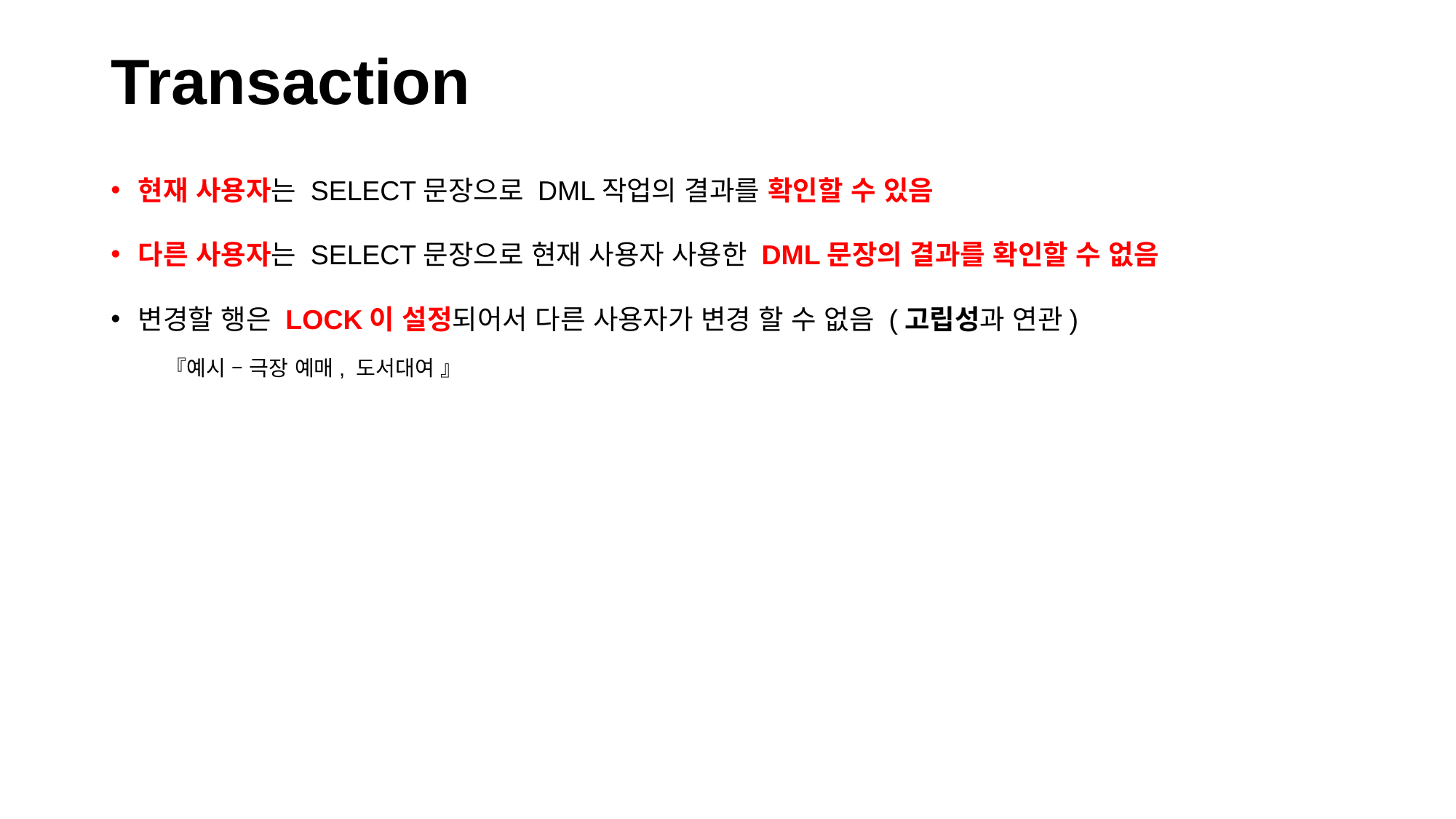

# Transaction
현재 사용자는 SELECT문장으로 DML작업의 결과를 확인할 수 있음
다른 사용자는 SELECT문장으로 현재 사용자 사용한 DML문장의 결과를 확인할 수 없음
변경할 행은 LOCK이 설정되어서 다른 사용자가 변경 할 수 없음 (고립성과 연관)
『예시 – 극장 예매, 도서대여 』